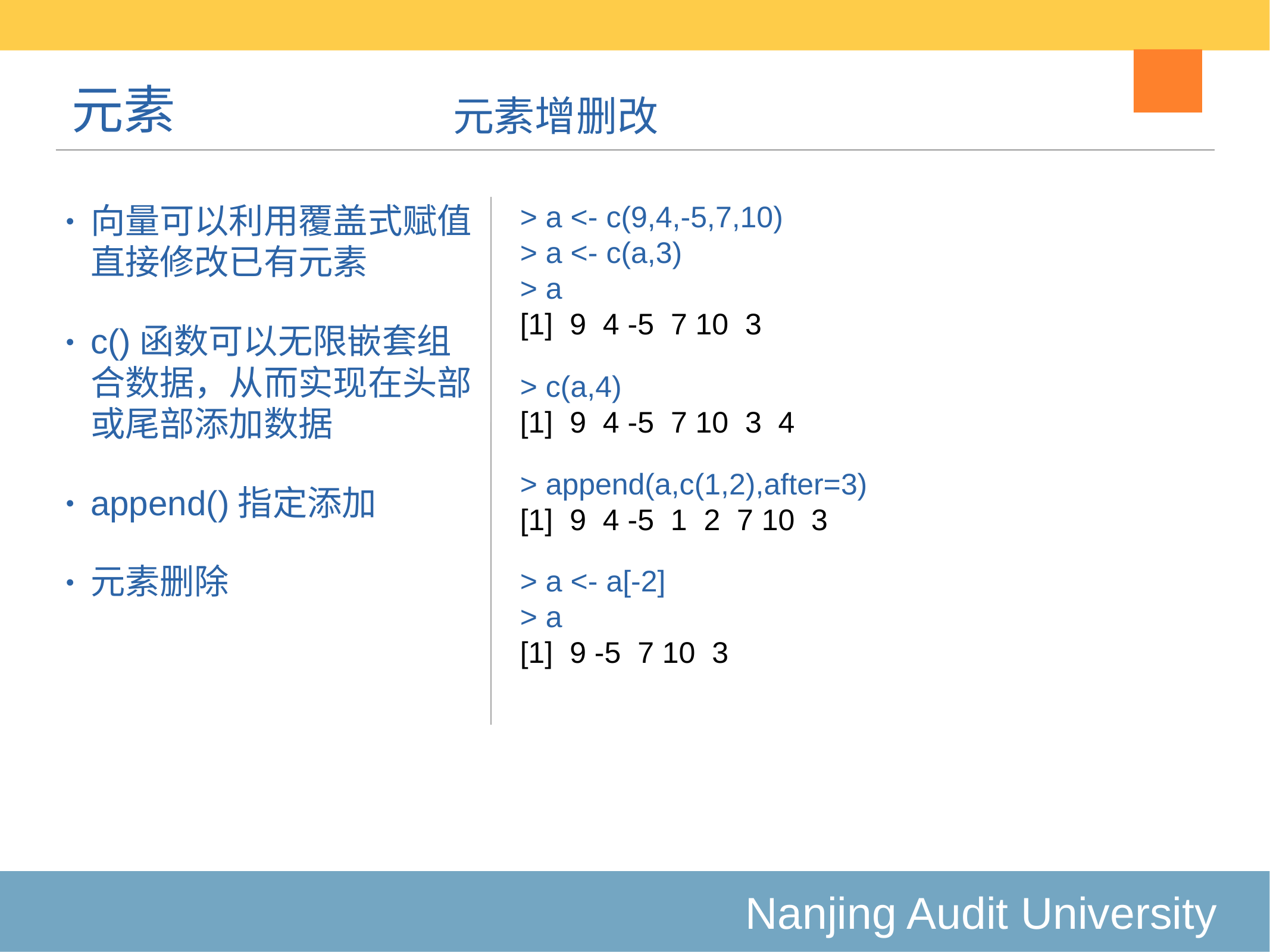

# 元素
元素增删改
向量可以利用覆盖式赋值直接修改已有元素
c()函数可以无限嵌套组合数据，从而实现在头部或尾部添加数据
append()指定添加
元素删除
> a <- c(9,4,-5,7,10)
> a <- c(a,3)
> a
[1]  9  4 -5  7 10  3
> c(a,4)
[1]  9  4 -5  7 10  3  4
> append(a,c(1,2),after=3)
[1]  9  4 -5  1  2  7 10  3
> a <- a[-2]
> a
[1]  9 -5  7 10  3